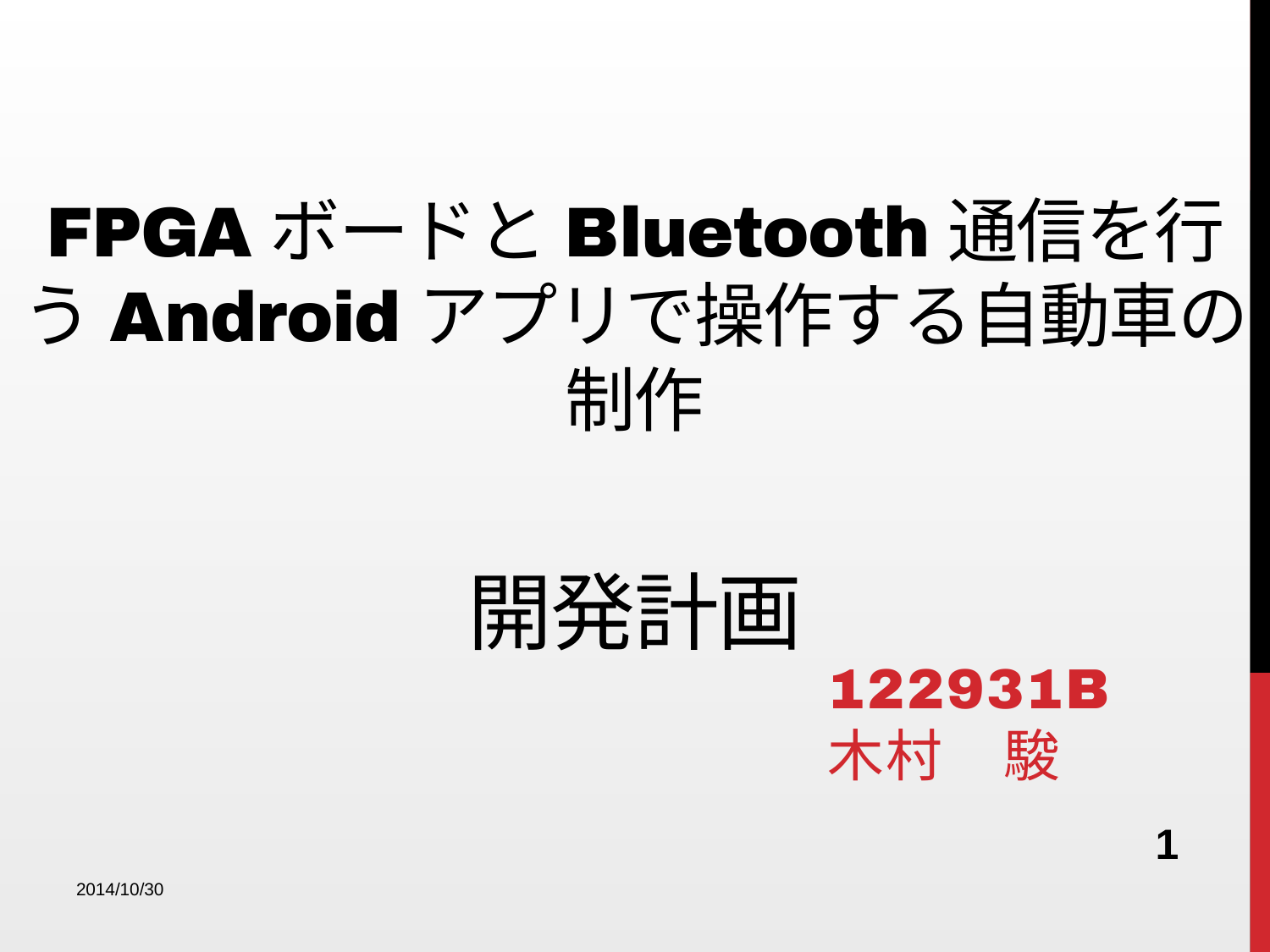

# FPGAボードとBluetooth通信を行うAndroidアプリで操作する自動車の制作 開発計画
122931B    木村　駿
1
2014/10/30